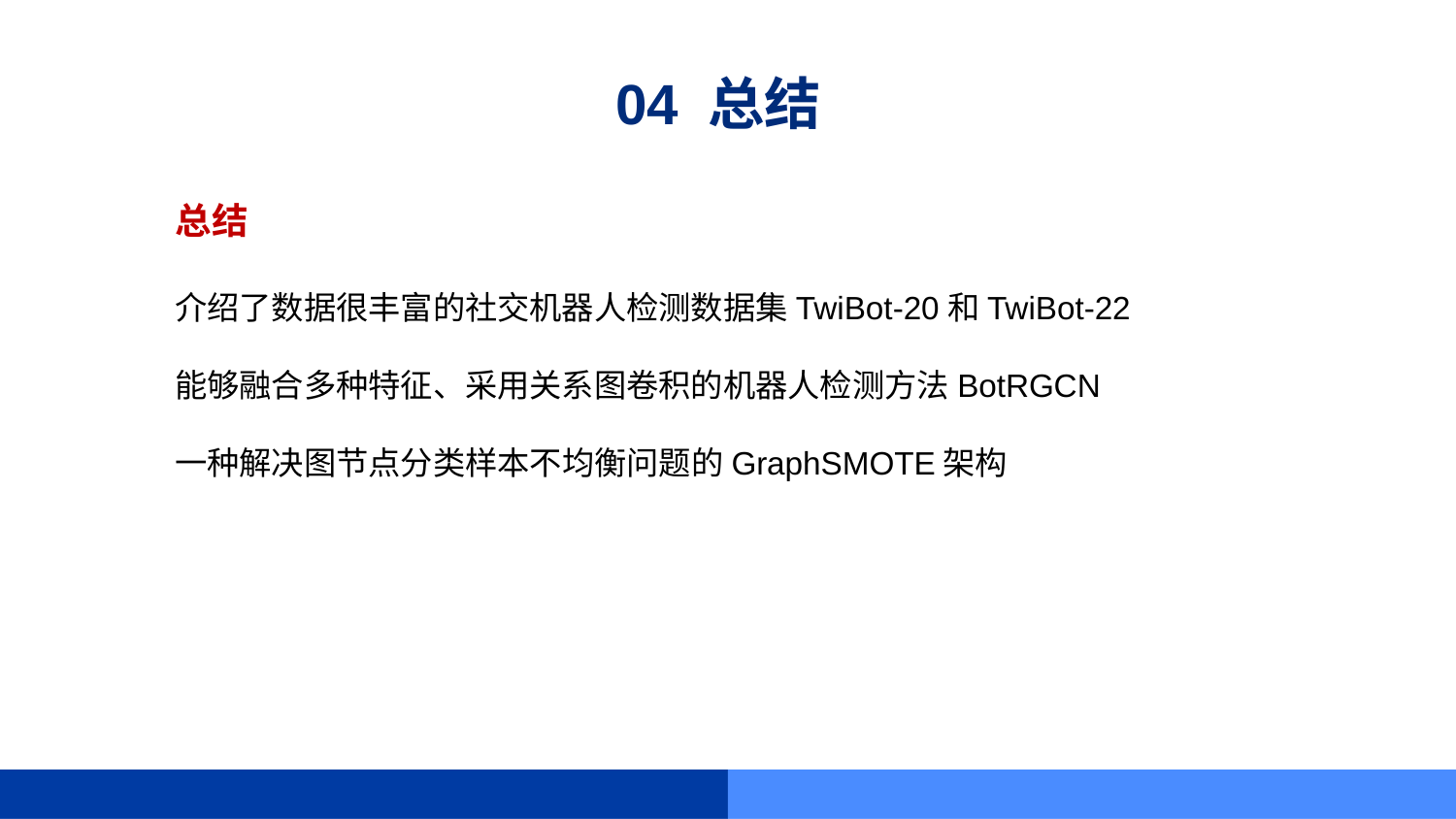

# 04 总结
总结
介绍了数据很丰富的社交机器人检测数据集TwiBot-20和TwiBot-22

能够融合多种特征、采用关系图卷积的机器人检测方法BotRGCN

一种解决图节点分类样本不均衡问题的GraphSMOTE架构